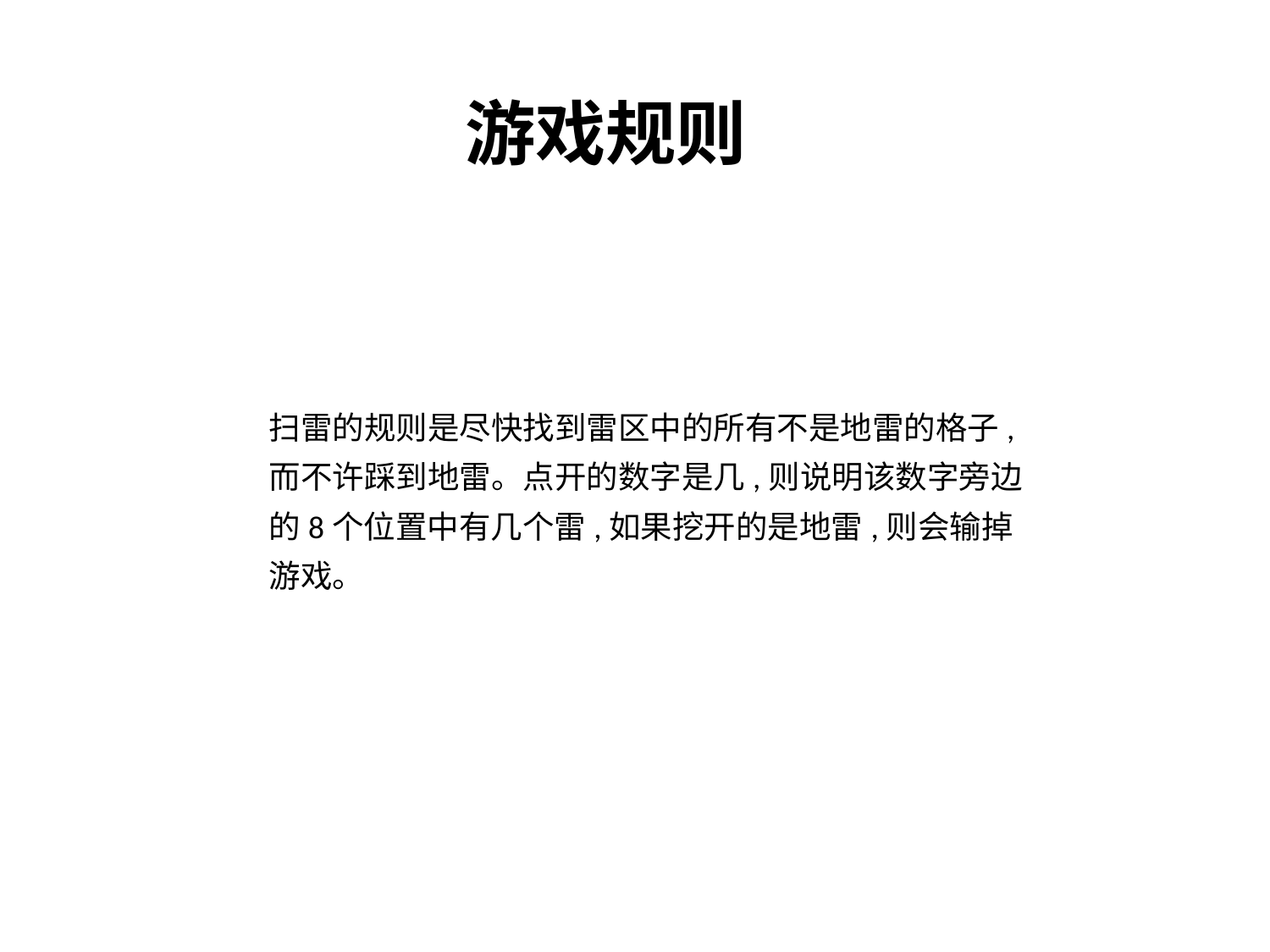

游戏规则
扫雷的规则是尽快找到雷区中的所有不是地雷的格子,而不许踩到地雷。点开的数字是几,则说明该数字旁边的8个位置中有几个雷,如果挖开的是地雷,则会输掉游戏。